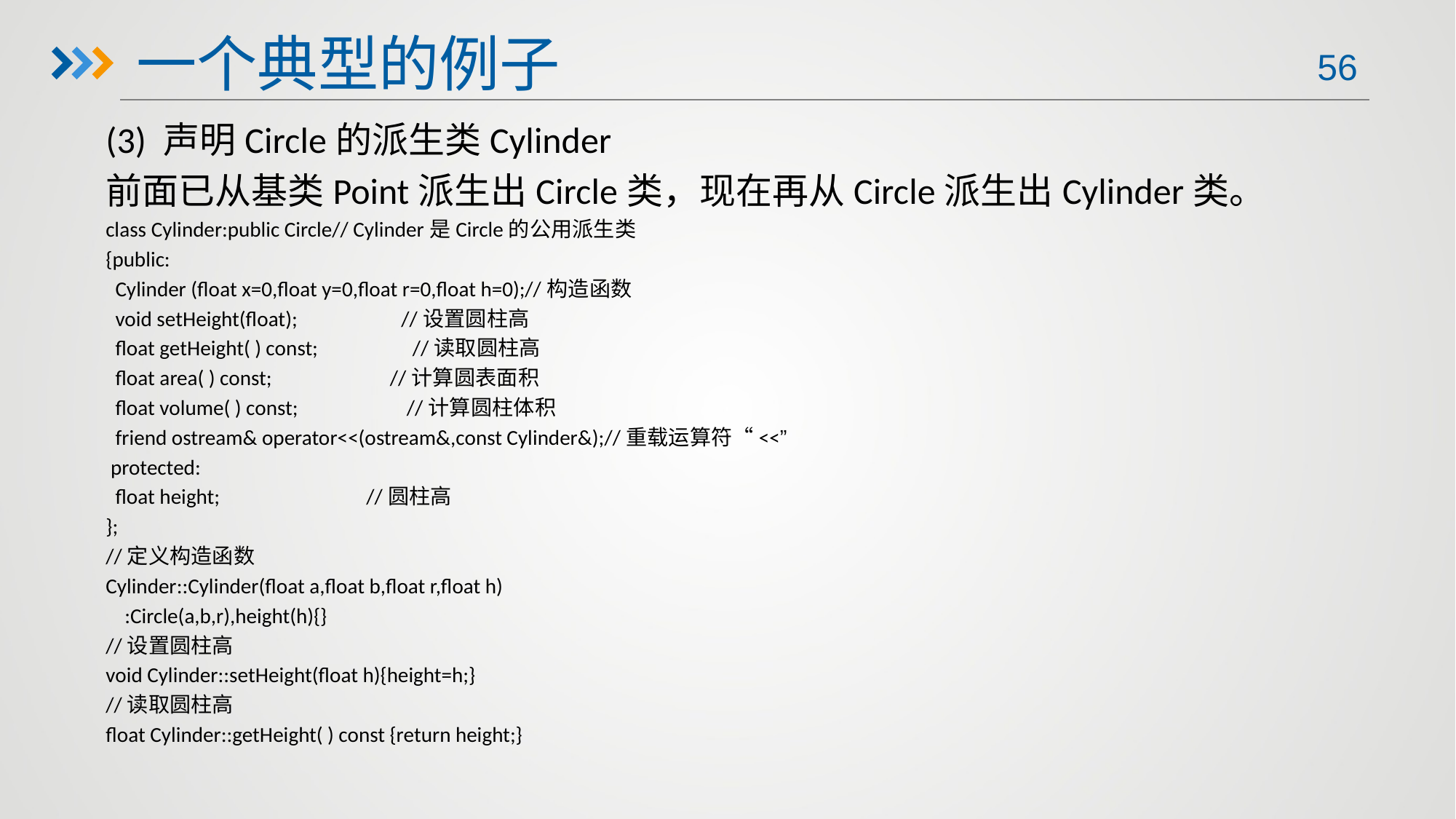

一个典型的例子
(3) 声明Circle的派生类Cylinder
前面已从基类Point派生出Circle类，现在再从Circle派生出Cylinder类。
class Cylinder:public Circle// Cylinder是Circle的公用派生类
{public:
  Cylinder (float x=0,float y=0,float r=0,float h=0);//构造函数
  void setHeight(float);                      //设置圆柱高
  float getHeight( ) const;                    //读取圆柱高
  float area( ) const;                         //计算圆表面积
  float volume( ) const;                       //计算圆柱体积
  friend ostream& operator<<(ostream&,const Cylinder&);//重载运算符“<<”
 protected:
  float height;                               //圆柱高
};
//定义构造函数
Cylinder::Cylinder(float a,float b,float r,float h)
    :Circle(a,b,r),height(h){}
//设置圆柱高
void Cylinder::setHeight(float h){height=h;}
//读取圆柱高
float Cylinder::getHeight( ) const {return height;}